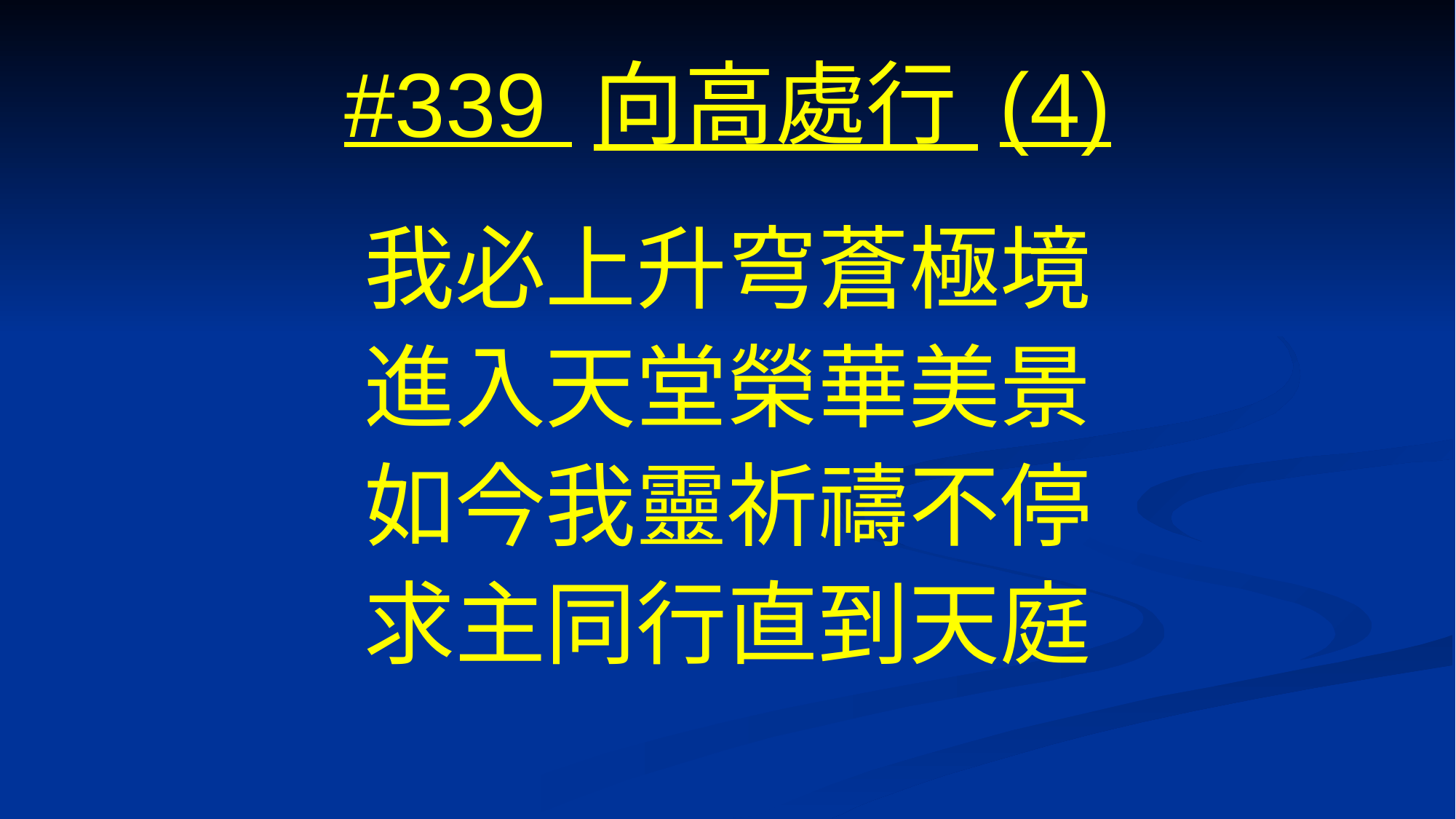

# #339 向高處行 (4)
我必上升穹蒼極境
進入天堂榮華美景
如今我靈祈禱不停
求主同行直到天庭